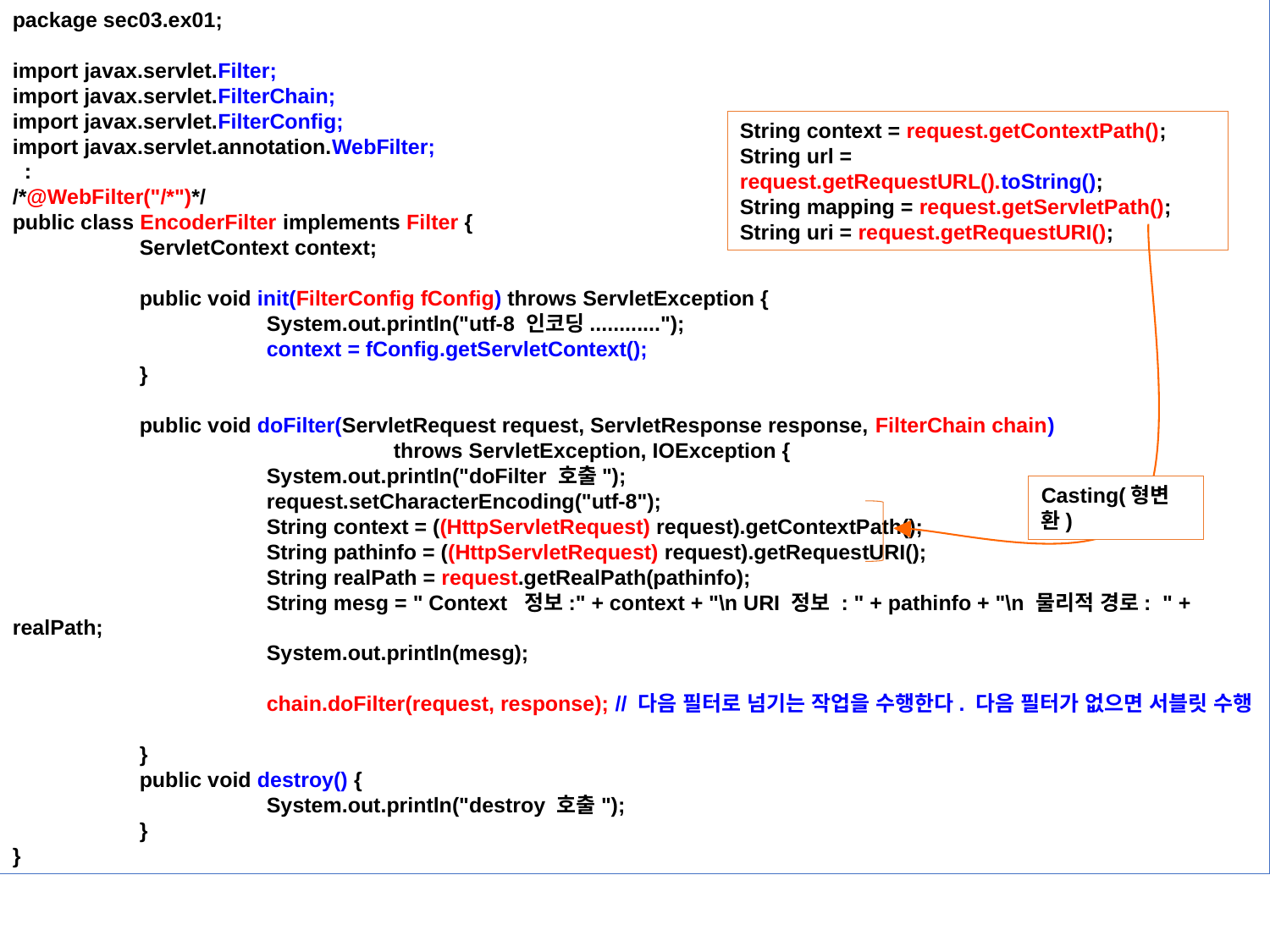

package sec03.ex01;

import javax.servlet.Filter;
import javax.servlet.FilterChain;
import javax.servlet.FilterConfig;
import javax.servlet.annotation.WebFilter;
  :
/*@WebFilter("/*")*/
public class EncoderFilter implements Filter {
	ServletContext context;

	public void init(FilterConfig fConfig) throws ServletException {
		System.out.println("utf-8 인코딩............");
		context = fConfig.getServletContext();
	}

	public void doFilter(ServletRequest request, ServletResponse response, FilterChain chain)
			throws ServletException, IOException {
		System.out.println("doFilter 호출");
		request.setCharacterEncoding("utf-8");
		String context = ((HttpServletRequest) request).getContextPath();
		String pathinfo = ((HttpServletRequest) request).getRequestURI();
		String realPath = request.getRealPath(pathinfo);
		String mesg = " Context  정보:" + context + "\n URI 정보 : " + pathinfo + "\n 물리적 경로:  " + realPath;
		System.out.println(mesg);

		chain.doFilter(request, response); // 다음 필터로 넘기는 작업을 수행한다. 다음 필터가 없으면 서블릿 수행

	}
	public void destroy() {
		System.out.println("destroy 호출");
	}
}
10장 서블릿의 필터와 리스너 기능
10.3 Filter API
String context = request.getContextPath();
String url = request.getRequestURL().toString();
String mapping = request.getServletPath();
String uri = request.getRequestURI();

Casting(형변환)